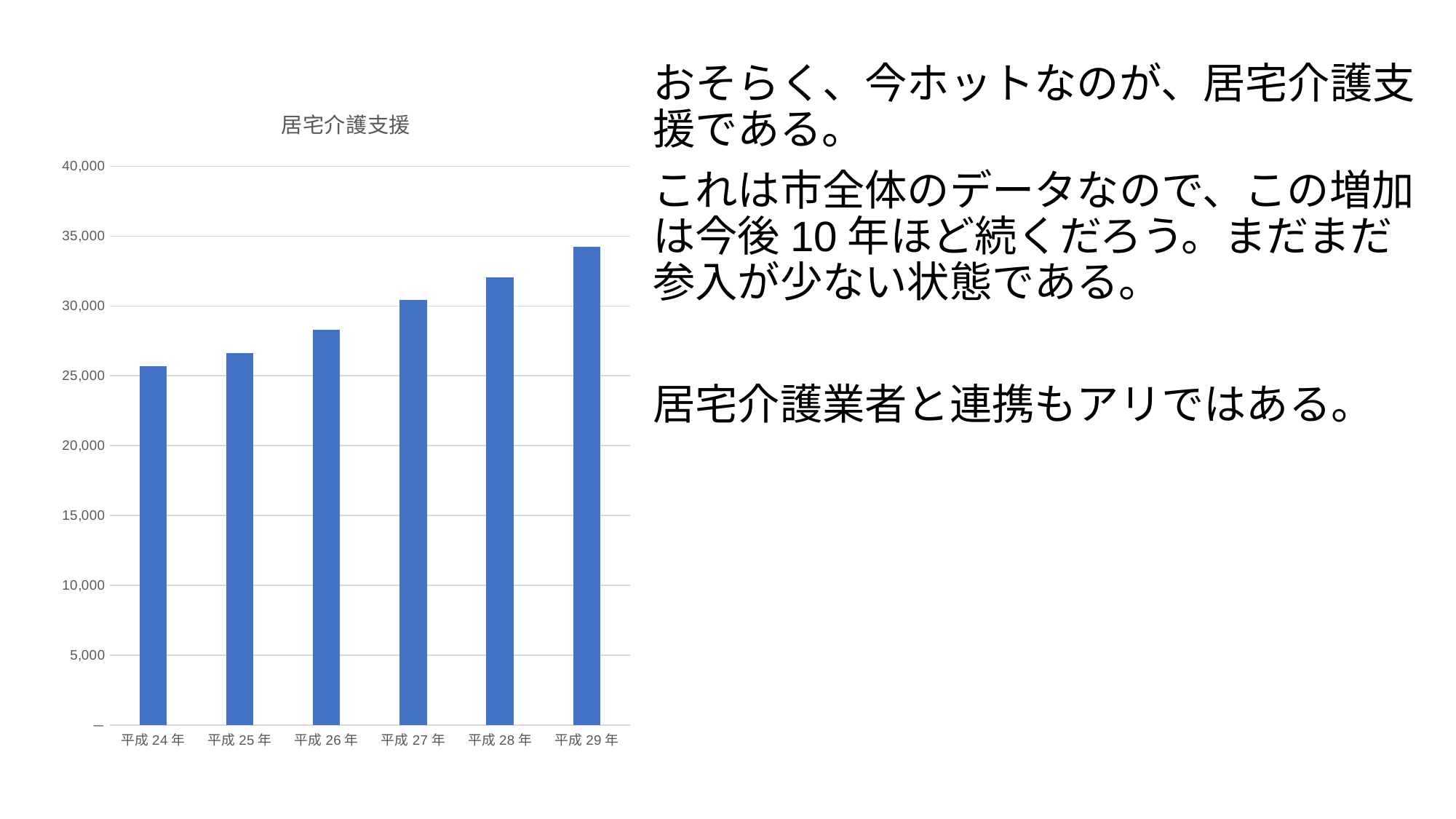

おそらく、今ホットなのが、居宅介護支援である。
これは市全体のデータなので、この増加は今後10年ほど続くだろう。まだまだ参入が少ない状態である。

居宅介護業者と連携もアリではある。

### Chart:

| Category | 居宅介護支援 |
|---|---|
| 平成24年 | 25686.0 |
| 平成25年 | 26618.0 |
| 平成26年 | 28310.0 |
| 平成27年 | 30442.0 |
| 平成28年 | 32025.0 |
| 平成29年 | 34214.0 |